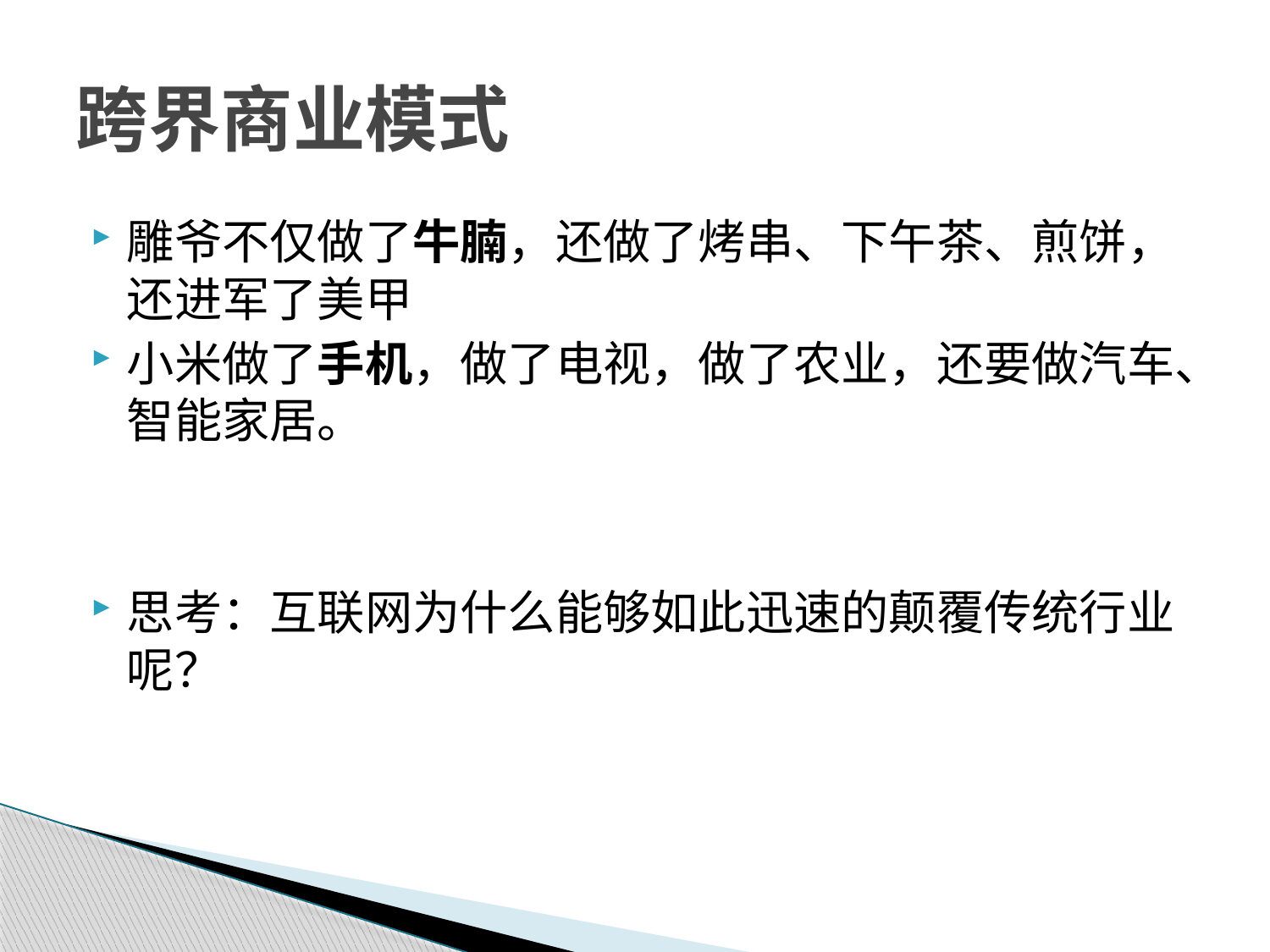

# 跨界商业模式
雕爷不仅做了牛腩，还做了烤串、下午茶、煎饼，还进军了美甲
小米做了手机，做了电视，做了农业，还要做汽车、智能家居。

思考：互联网为什么能够如此迅速的颠覆传统行业呢？